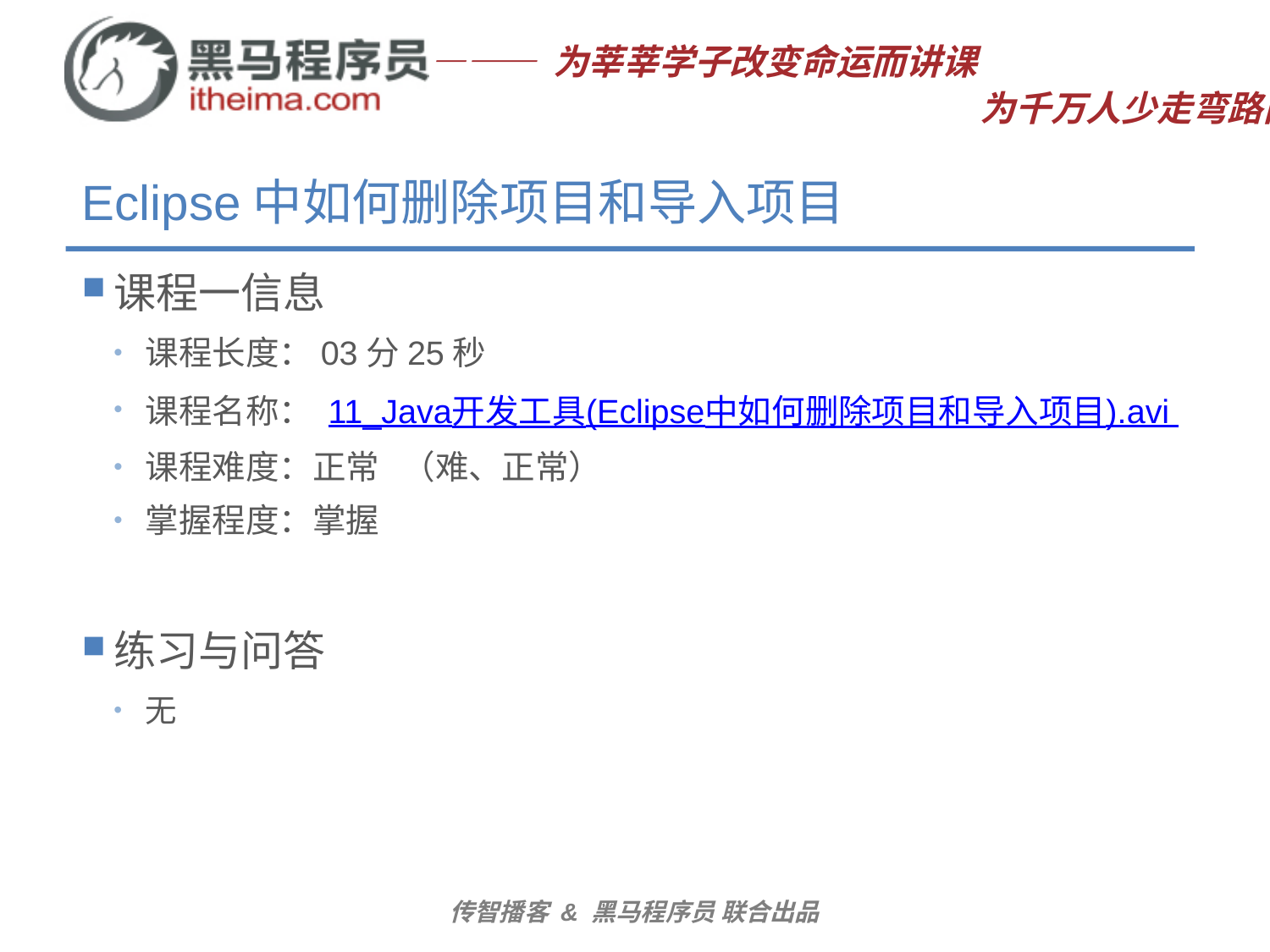

# Eclipse中如何删除项目和导入项目
课程一信息
课程长度：03分25秒
课程名称： 11_Java开发工具(Eclipse中如何删除项目和导入项目).avi
课程难度：正常   （难、正常）
掌握程度：掌握

练习与问答
无